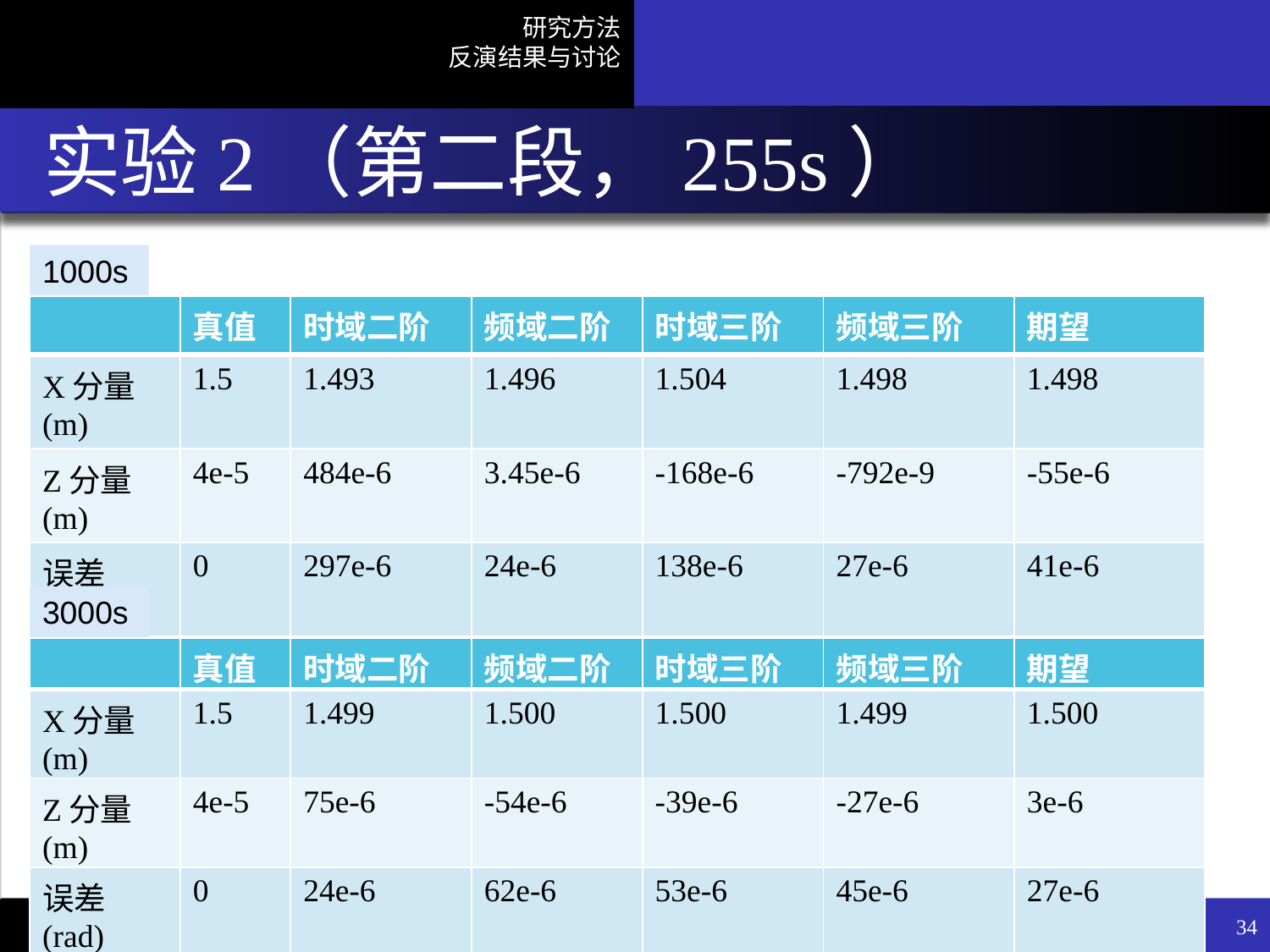

# 实验2（第二段，255s）
1000s
|  | 真值 | 时域二阶 | 频域二阶 | 时域三阶 | 频域三阶 | 期望 |
| --- | --- | --- | --- | --- | --- | --- |
| X分量(m) | 1.5 | 1.493 | 1.496 | 1.504 | 1.498 | 1.498 |
| Z分量(m) | 4e-5 | 484e-6 | 3.45e-6 | -168e-6 | -792e-9 | -55e-6 |
| 误差(rad) | 0 | 297e-6 | 24e-6 | 138e-6 | 27e-6 | 41e-6 |
3000s
|  | 真值 | 时域二阶 | 频域二阶 | 时域三阶 | 频域三阶 | 期望 |
| --- | --- | --- | --- | --- | --- | --- |
| X分量(m) | 1.5 | 1.499 | 1.500 | 1.500 | 1.499 | 1.500 |
| Z分量(m) | 4e-5 | 75e-6 | -54e-6 | -39e-6 | -27e-6 | 3e-6 |
| 误差(rad) | 0 | 24e-6 | 62e-6 | 53e-6 | 45e-6 | 27e-6 |
低低卫卫跟踪重力卫星相位中心矢量反演
34